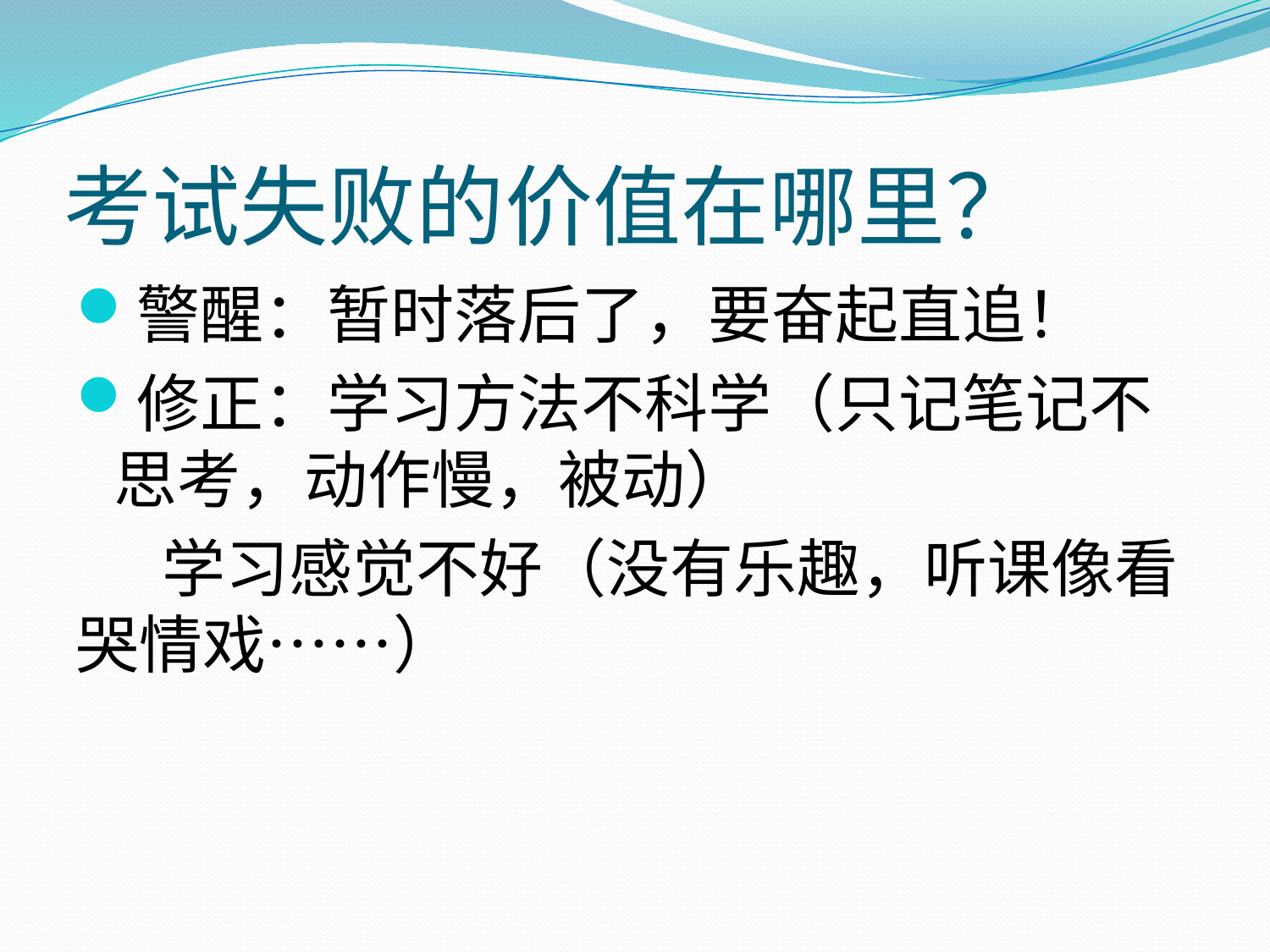

# 考试失败的价值在哪里？
警醒：暂时落后了，要奋起直追！
修正：学习方法不科学（只记笔记不思考，动作慢，被动）
     学习感觉不好（没有乐趣，听课像看哭情戏……）